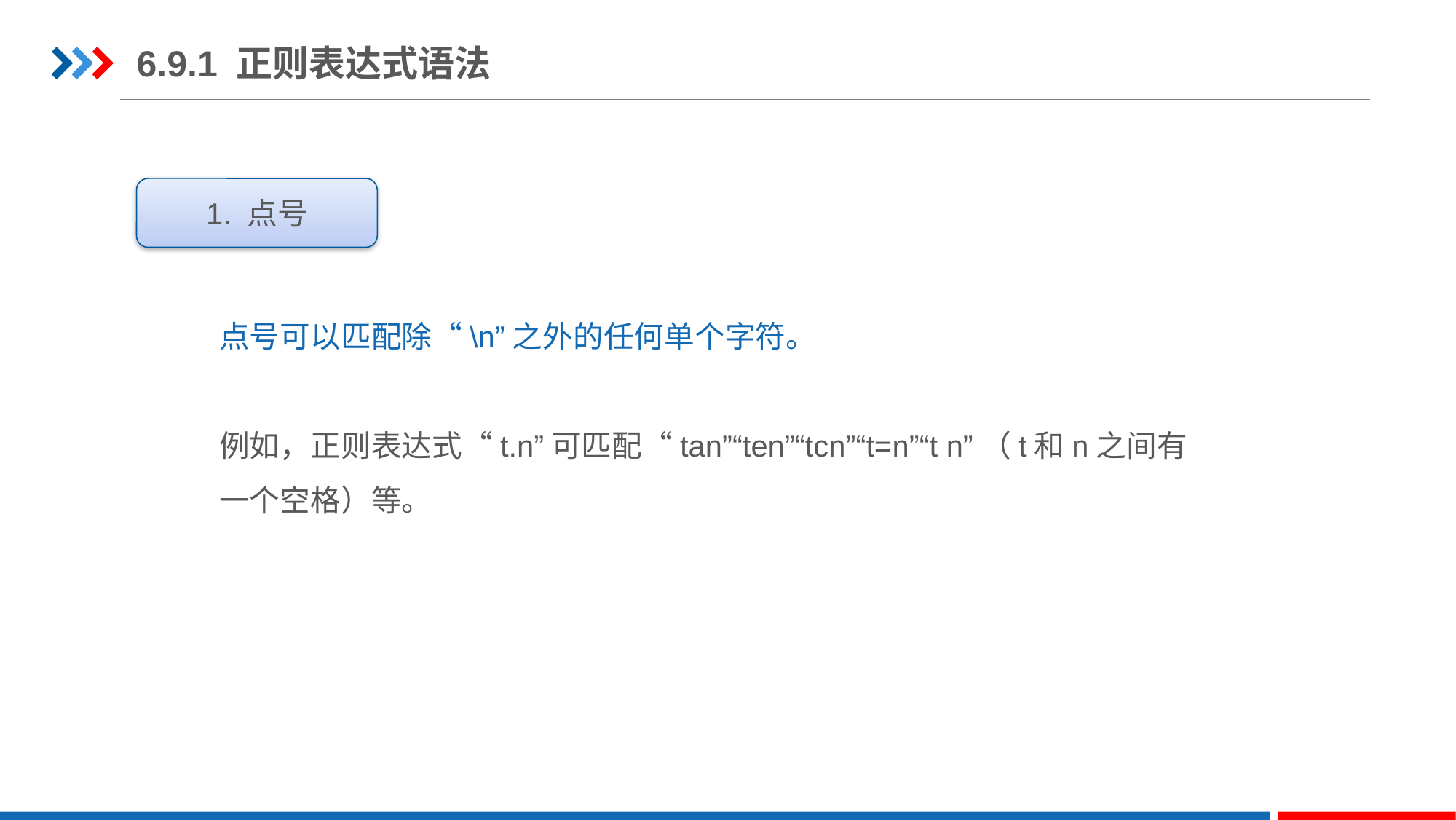

6.9.1 正则表达式语法
1. 点号
点号可以匹配除“\n”之外的任何单个字符。

例如，正则表达式“t.n”可匹配“tan”“ten”“tcn”“t=n”“t n”（t和n之间有一个空格）等。